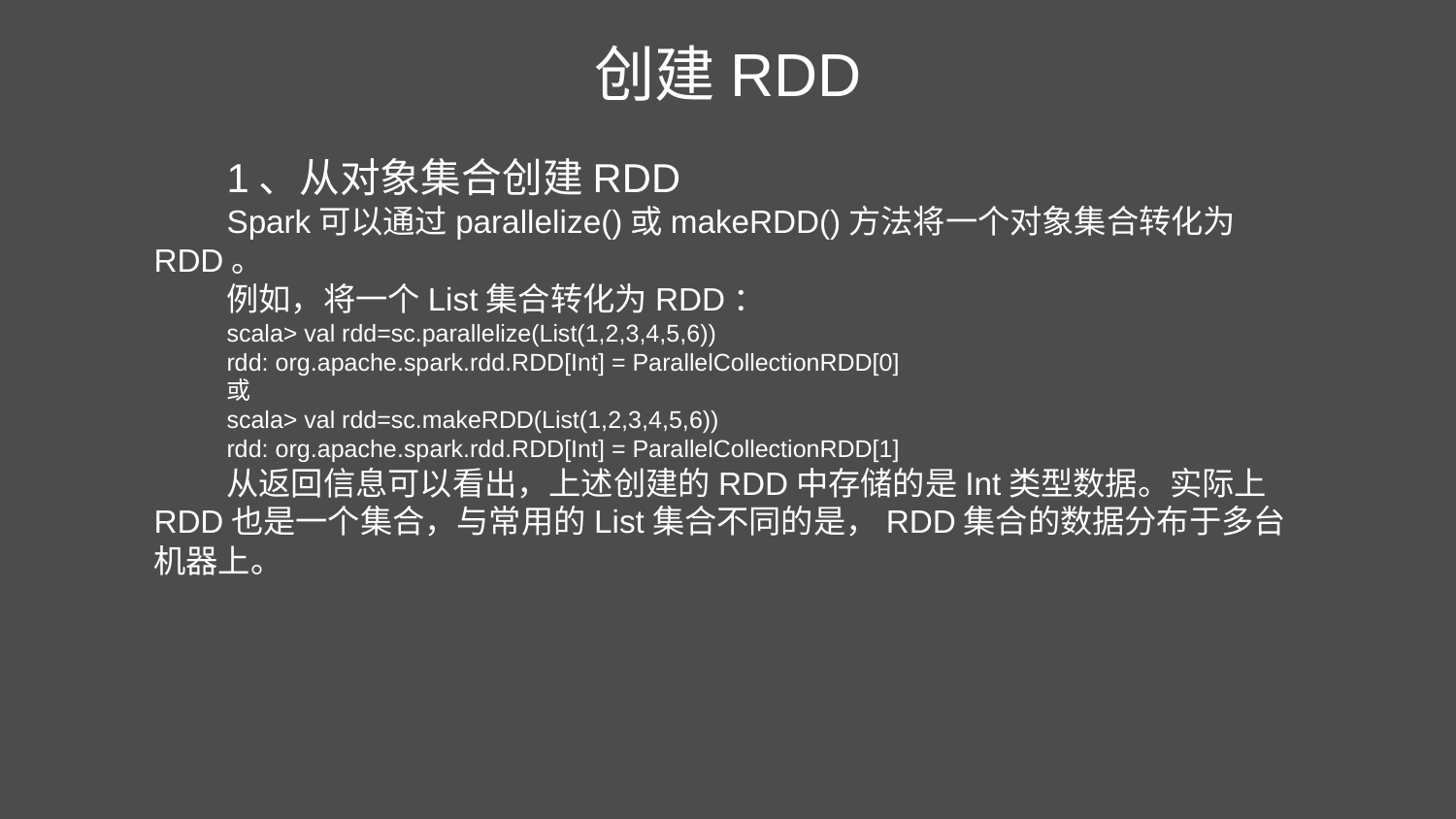

创建RDD

1、从对象集合创建RDD
Spark可以通过parallelize()或makeRDD()方法将一个对象集合转化为RDD。
例如，将一个List集合转化为RDD：
scala> val rdd=sc.parallelize(List(1,2,3,4,5,6))
rdd: org.apache.spark.rdd.RDD[Int] = ParallelCollectionRDD[0]
或
scala> val rdd=sc.makeRDD(List(1,2,3,4,5,6))
rdd: org.apache.spark.rdd.RDD[Int] = ParallelCollectionRDD[1]
从返回信息可以看出，上述创建的RDD中存储的是Int类型数据。实际上RDD也是一个集合，与常用的List集合不同的是，RDD集合的数据分布于多台机器上。